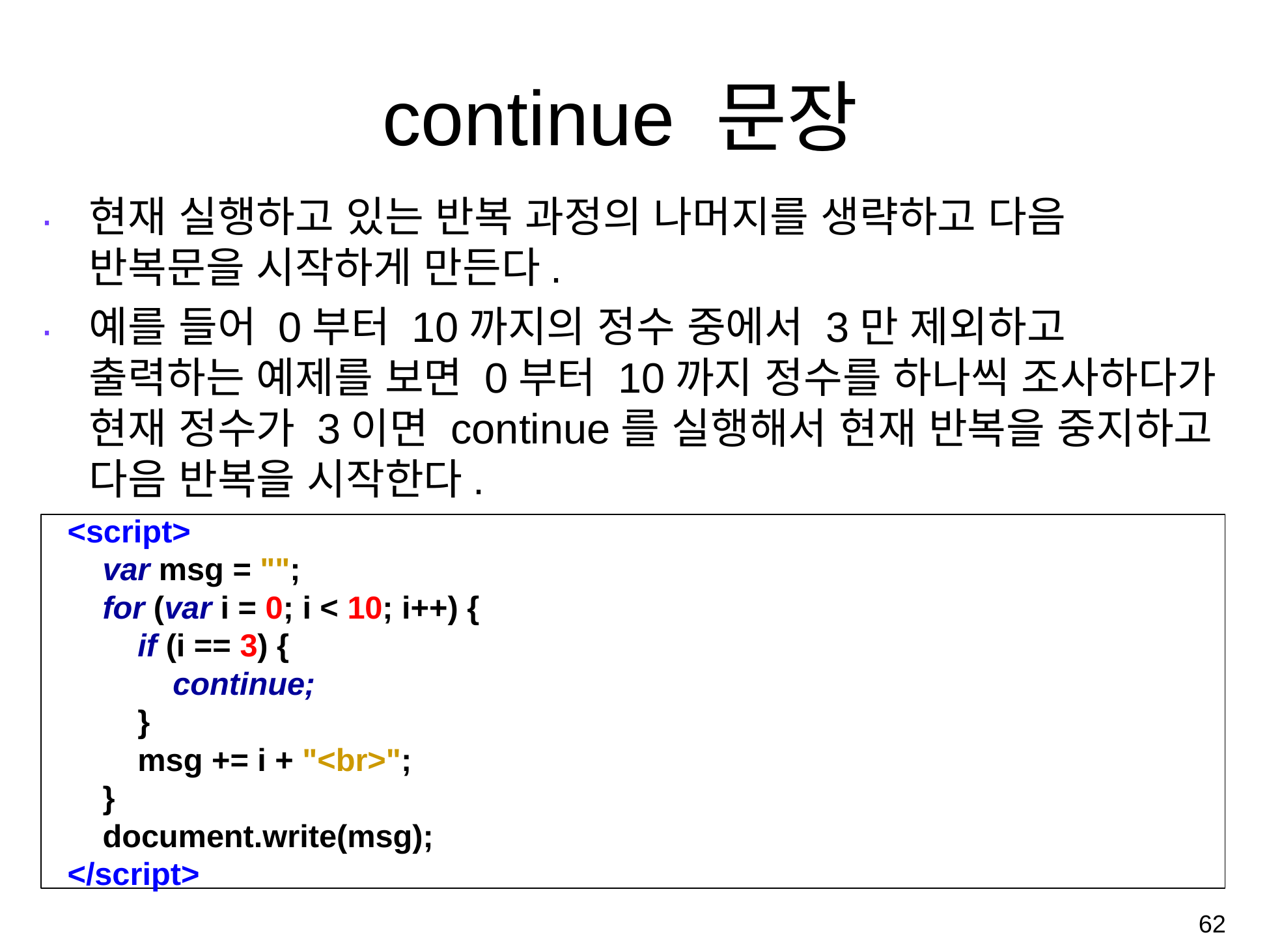

# continue 문장
현재 실행하고 있는 반복 과정의 나머지를 생략하고 다음 반복문을 시작하게 만든다.
예를 들어 0부터 10까지의 정수 중에서 3만 제외하고 출력하는 예제를 보면 0부터 10까지 정수를 하나씩 조사하다가 현재 정수가 3이면 continue를 실행해서 현재 반복을 중지하고 다음 반복을 시작한다.
<script>
    var msg = "";
    for (var i = 0; i < 10; i++) {
        if (i == 3) {
            continue;
        }
        msg += i + "<br>";
    }
    document.write(msg);
</script>
62